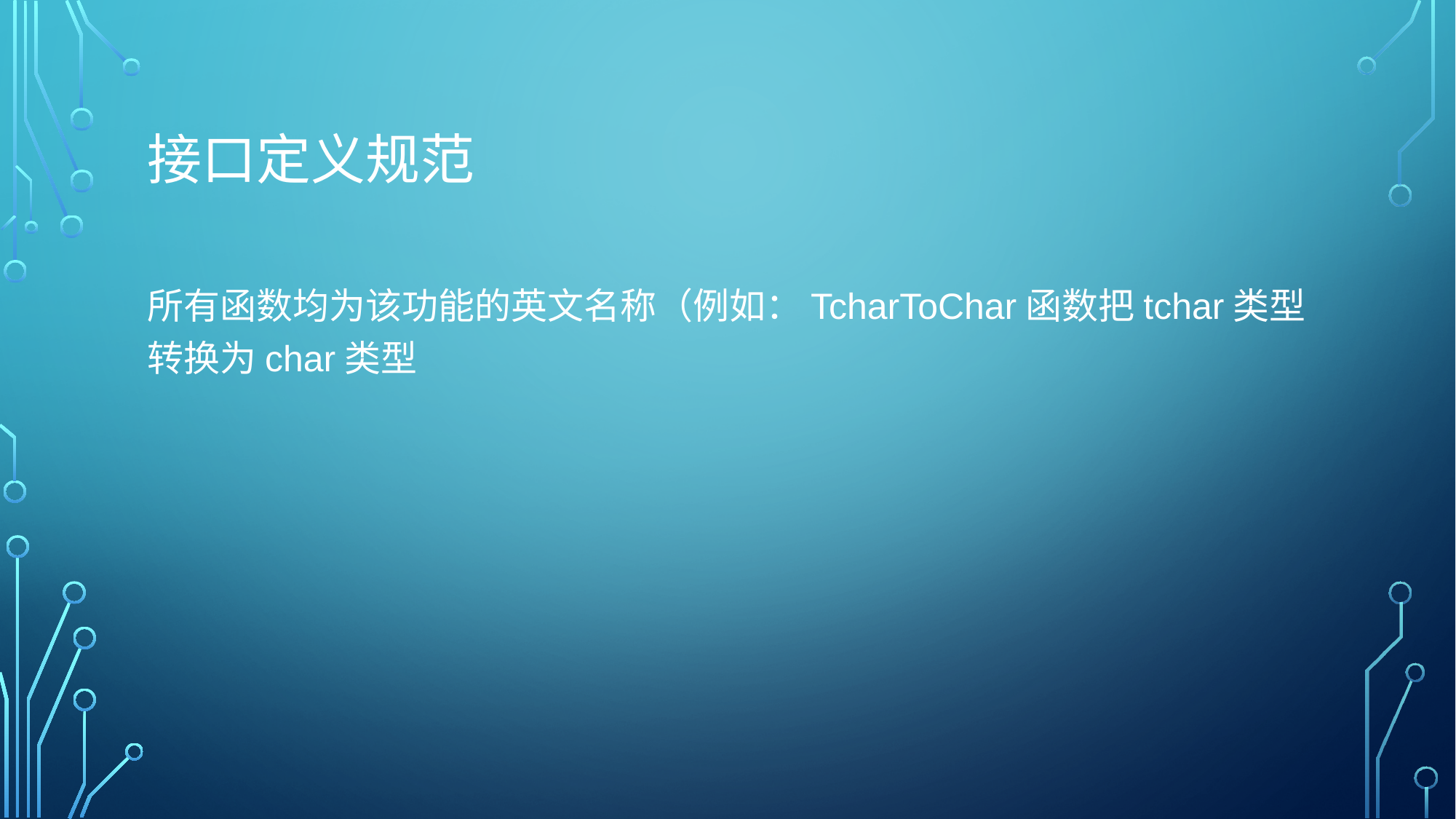

# 接口定义规范
所有函数均为该功能的英文名称（例如：TcharToChar函数把tchar类型转换为char类型